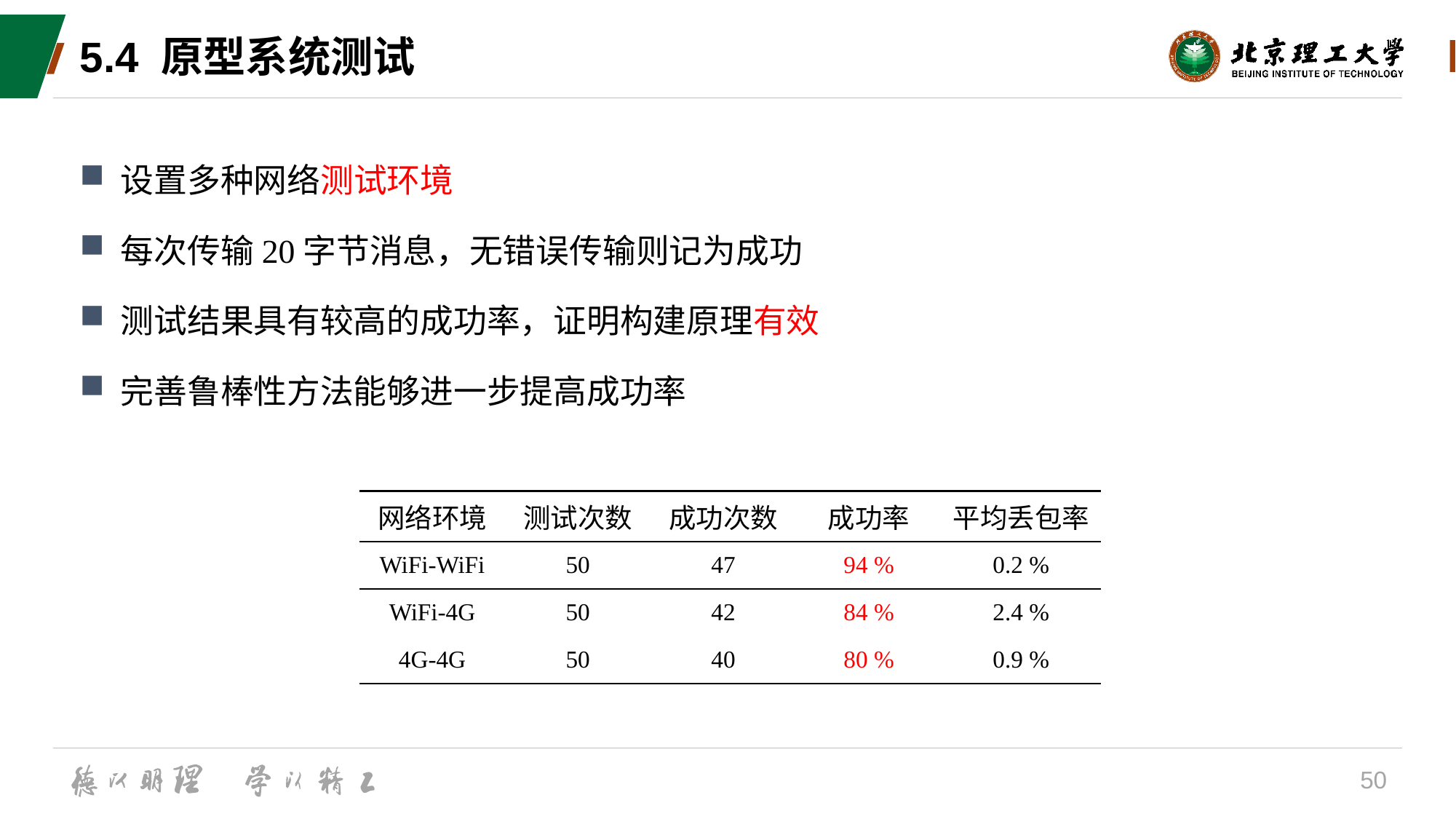

# 5.4 原型系统测试
设置多种网络测试环境
每次传输20字节消息，无错误传输则记为成功
测试结果具有较高的成功率，证明构建原理有效
完善鲁棒性方法能够进一步提高成功率
| 网络环境 | 测试次数 | 成功次数 | 成功率 | 平均丢包率 |
| --- | --- | --- | --- | --- |
| WiFi-WiFi | 50 | 47 | 94 % | 0.2 % |
| WiFi-4G | 50 | 42 | 84 % | 2.4 % |
| 4G-4G | 50 | 40 | 80 % | 0.9 % |